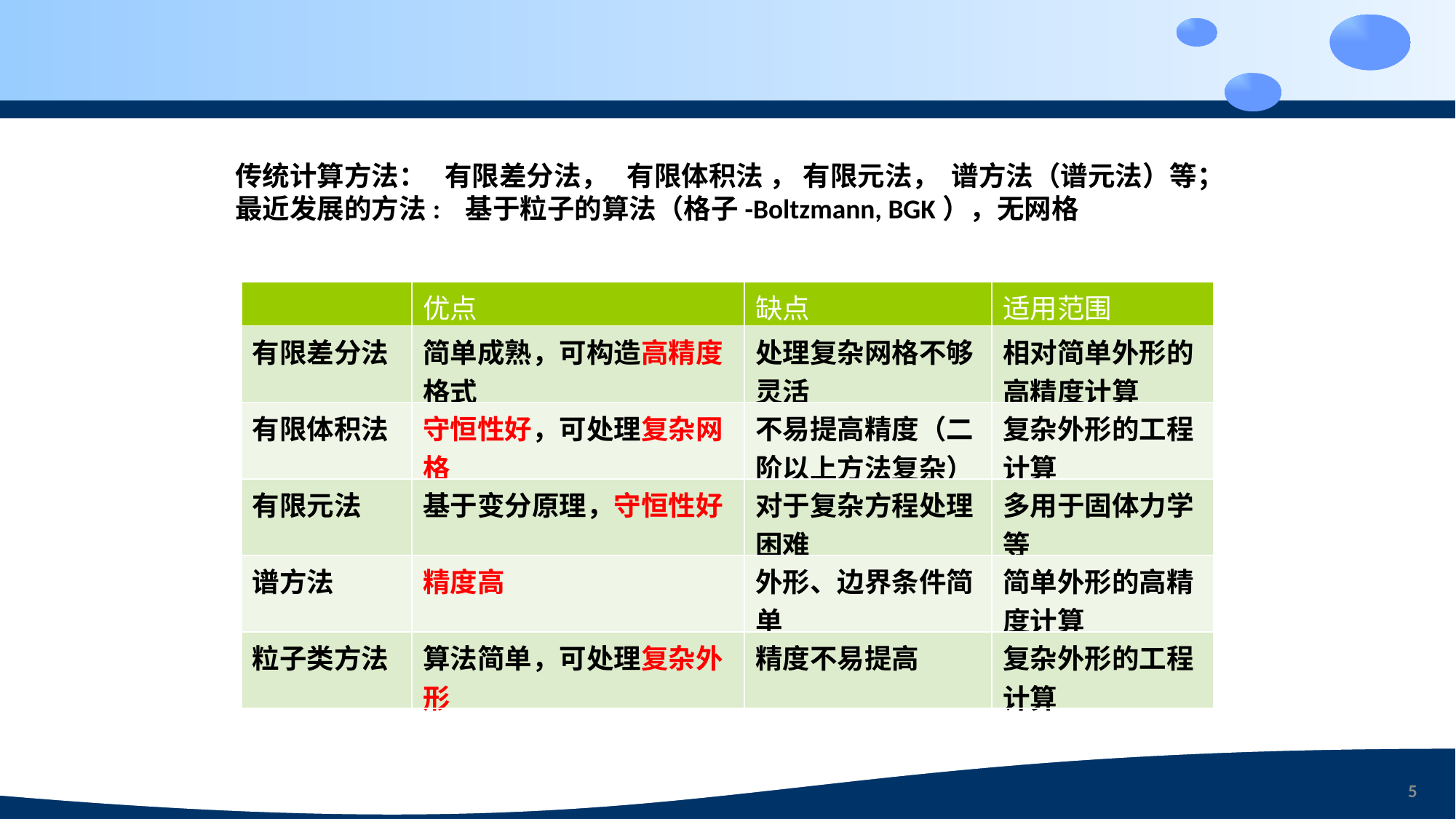

传统计算方法：   有限差分法，   有限体积法 ， 有限元法，  谱方法（谱元法）等；
最近发展的方法:   基于粒子的算法（格子-Boltzmann, BGK），无网格
|  | 优点 | 缺点 | 适用范围 |
| --- | --- | --- | --- |
| 有限差分法 | 简单成熟，可构造高精度格式 | 处理复杂网格不够灵活 | 相对简单外形的高精度计算 |
| 有限体积法 | 守恒性好，可处理复杂网格 | 不易提高精度（二阶以上方法复杂） | 复杂外形的工程计算 |
| 有限元法 | 基于变分原理，守恒性好 | 对于复杂方程处理困难 | 多用于固体力学等 |
| 谱方法 | 精度高 | 外形、边界条件简单 | 简单外形的高精度计算 |
| 粒子类方法 | 算法简单，可处理复杂外形 | 精度不易提高 | 复杂外形的工程计算 |
5